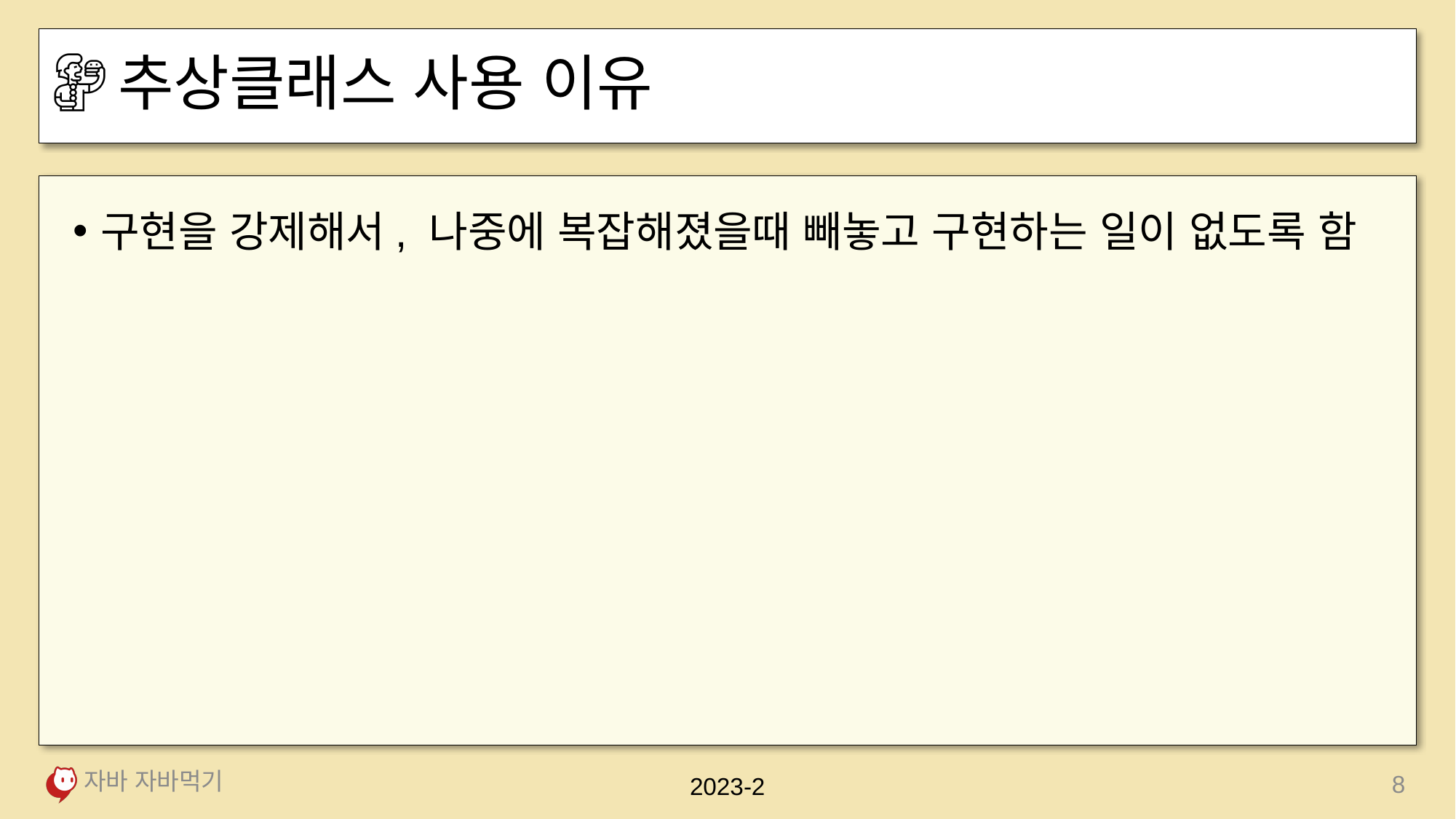

# 추상클래스 사용 이유
구현을 강제해서, 나중에 복잡해졌을때 빼놓고 구현하는 일이 없도록 함
자바 자바먹기
8